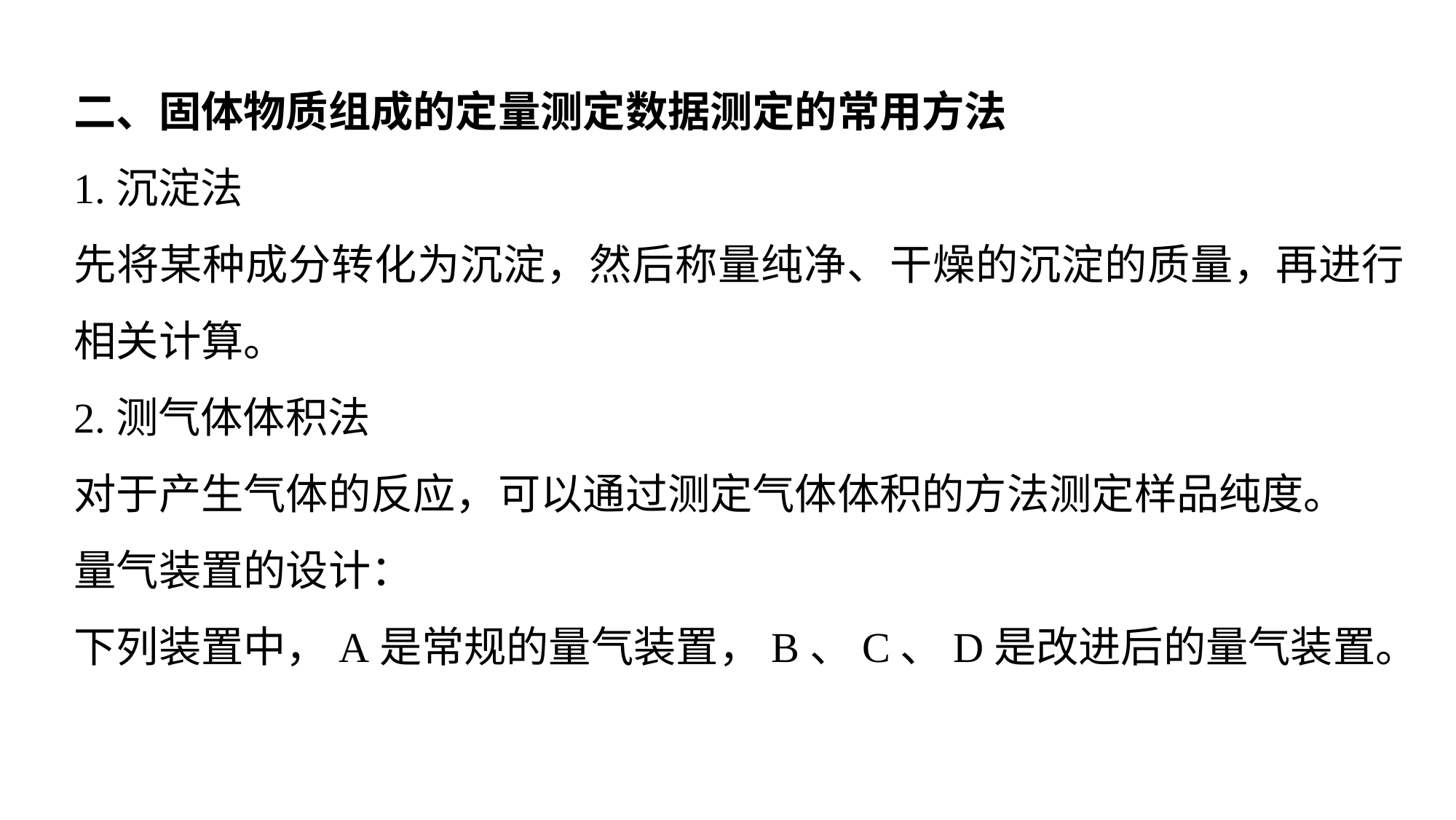

二、固体物质组成的定量测定数据测定的常用方法
1.沉淀法
先将某种成分转化为沉淀，然后称量纯净、干燥的沉淀的质量，再进行相关计算。
2.测气体体积法
对于产生气体的反应，可以通过测定气体体积的方法测定样品纯度。
量气装置的设计：
下列装置中，A是常规的量气装置，B、C、D是改进后的量气装置。